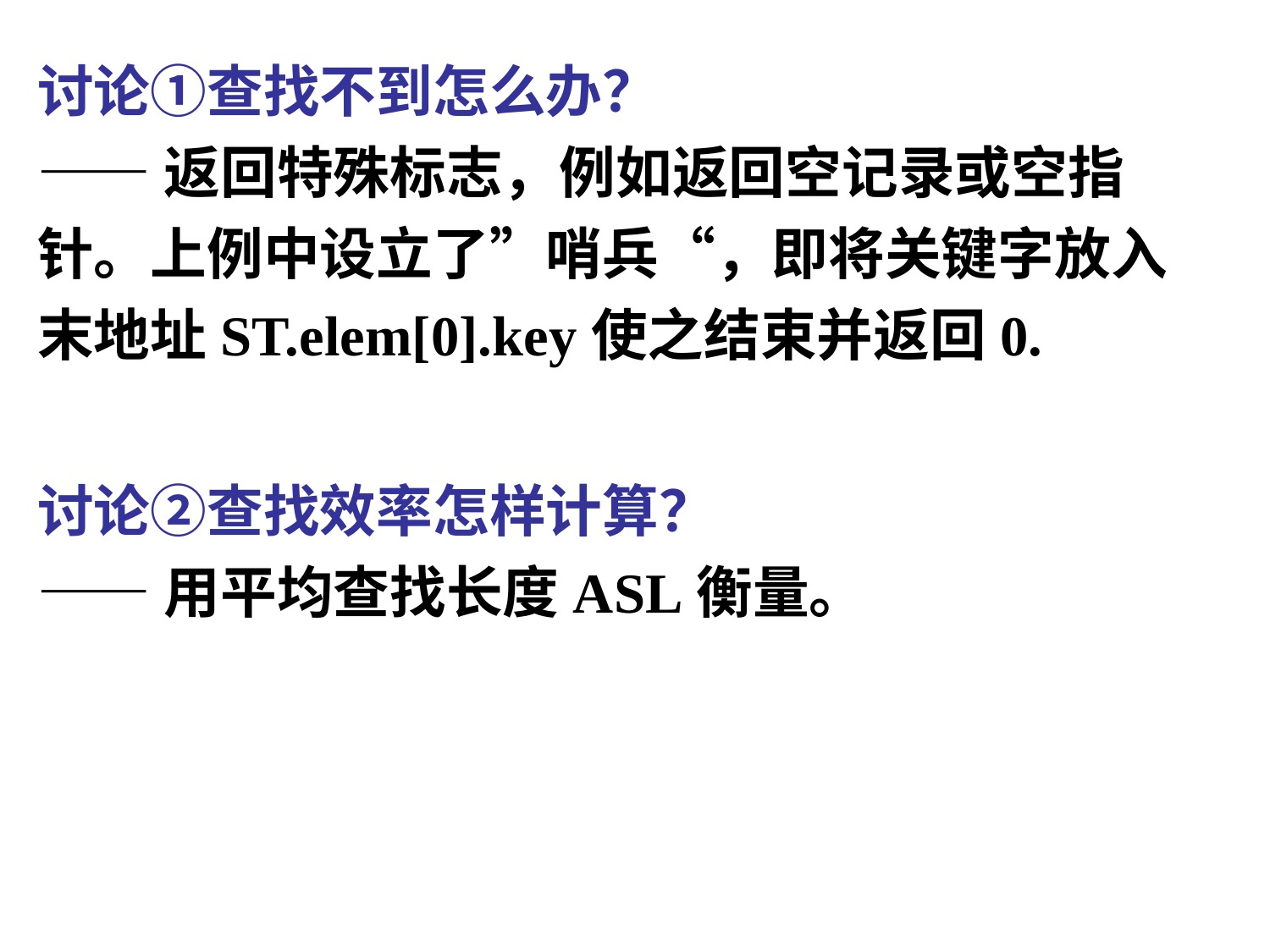

讨论①查找不到怎么办？
——返回特殊标志，例如返回空记录或空指针。上例中设立了”哨兵“，即将关键字放入末地址ST.elem[0].key使之结束并返回0.
讨论②查找效率怎样计算？
——用平均查找长度ASL衡量。